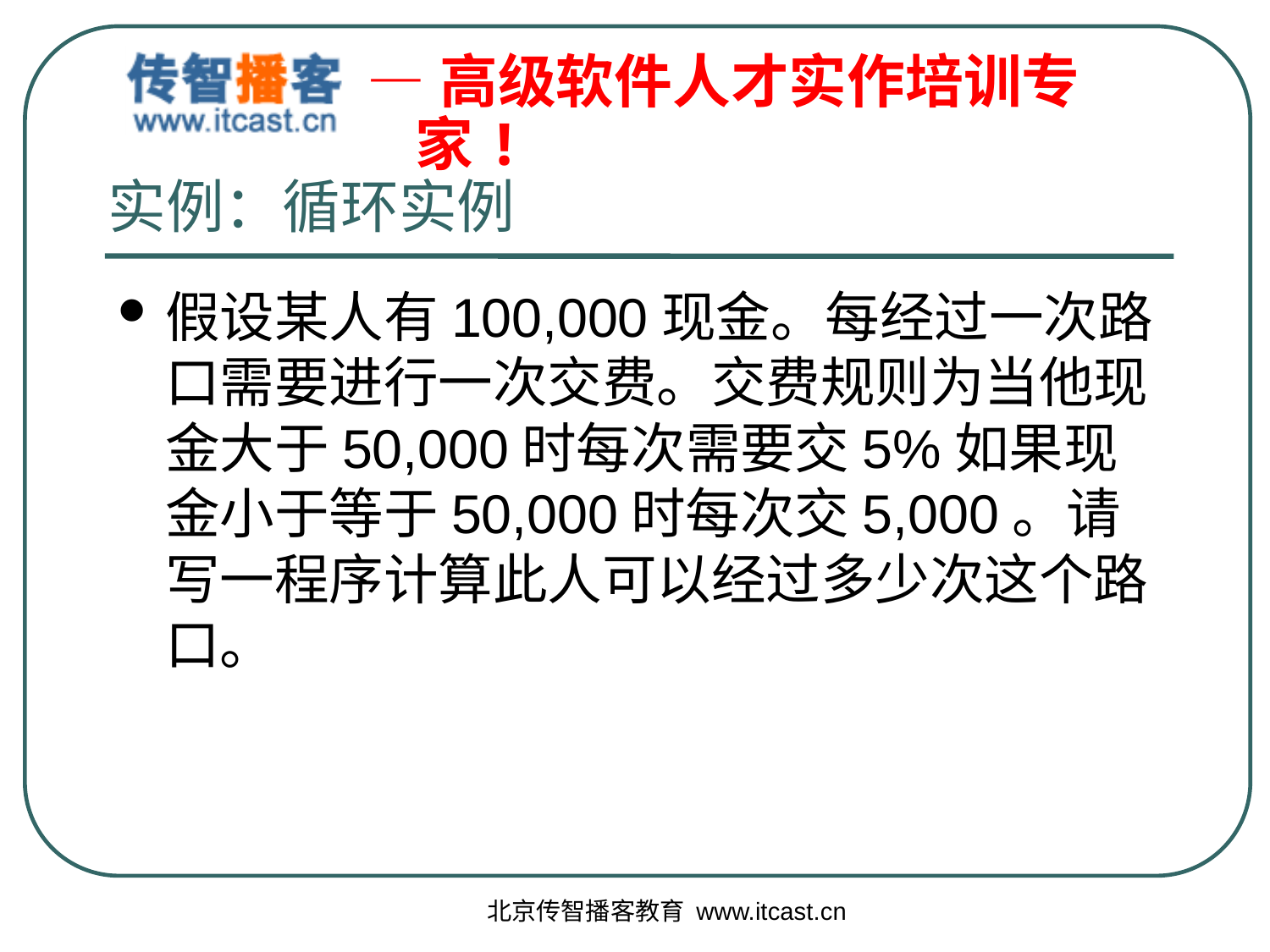

实例：循环实例
假设某人有100,000现金。每经过一次路口需要进行一次交费。交费规则为当他现金大于50,000时每次需要交5%如果现金小于等于50,000时每次交5,000。请写一程序计算此人可以经过多少次这个路口。